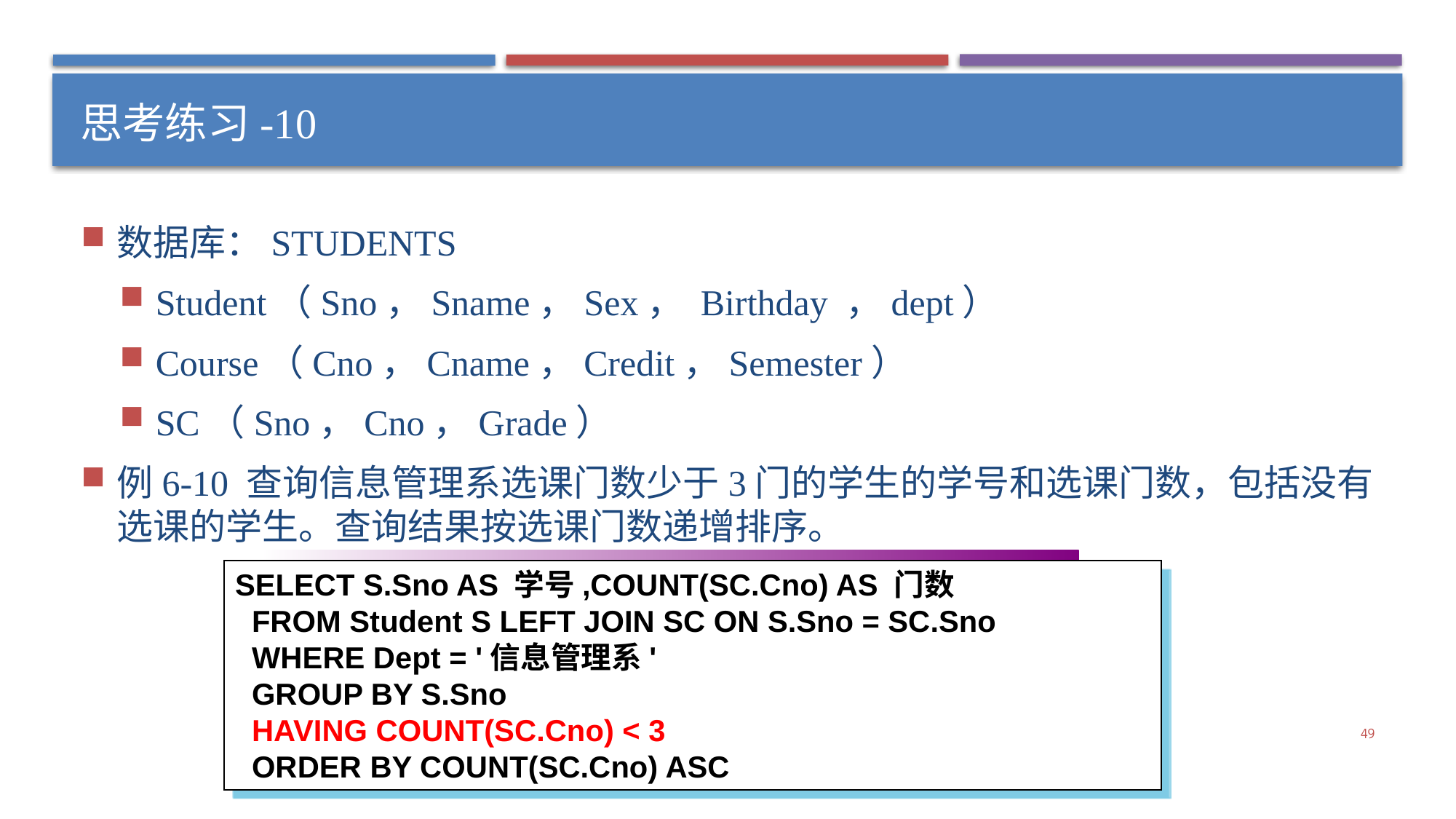

# 思考练习-10
数据库：STUDENTS
Student（Sno，Sname，Sex， Birthday ，dept）
Course（Cno，Cname，Credit，Semester）
SC（Sno，Cno，Grade）
例6-10 查询信息管理系选课门数少于3门的学生的学号和选课门数，包括没有选课的学生。查询结果按选课门数递增排序。

SELECT S.Sno AS 学号,COUNT(SC.Cno) AS 门数
  FROM Student S LEFT JOIN SC ON S.Sno = SC.Sno
  WHERE Dept = '信息管理系'
  GROUP BY S.Sno
  HAVING COUNT(SC.Cno) < 3
  ORDER BY COUNT(SC.Cno) ASC
49